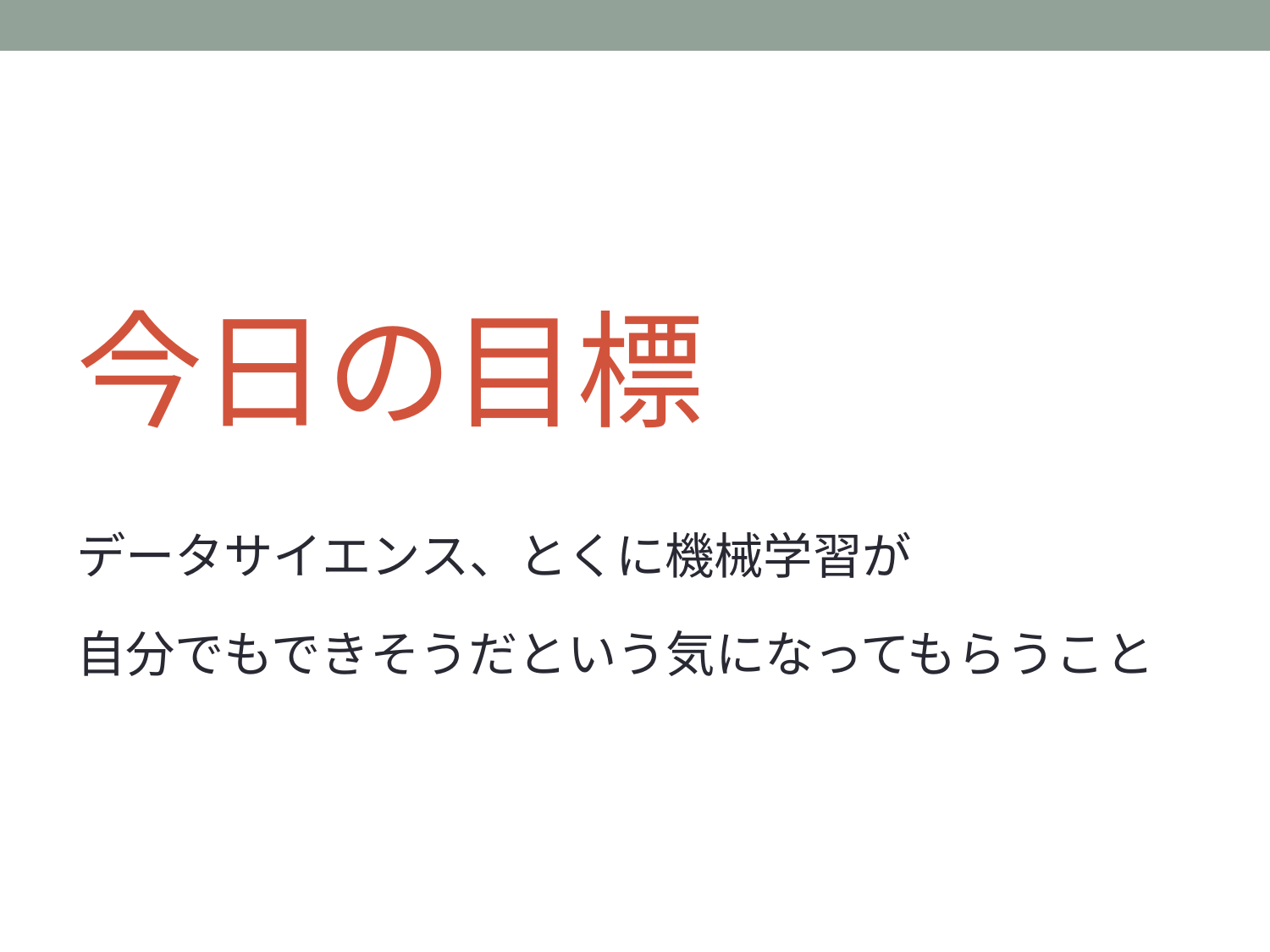

# 今日の目標
データサイエンス、とくに機械学習が
自分でもできそうだという気になってもらうこと